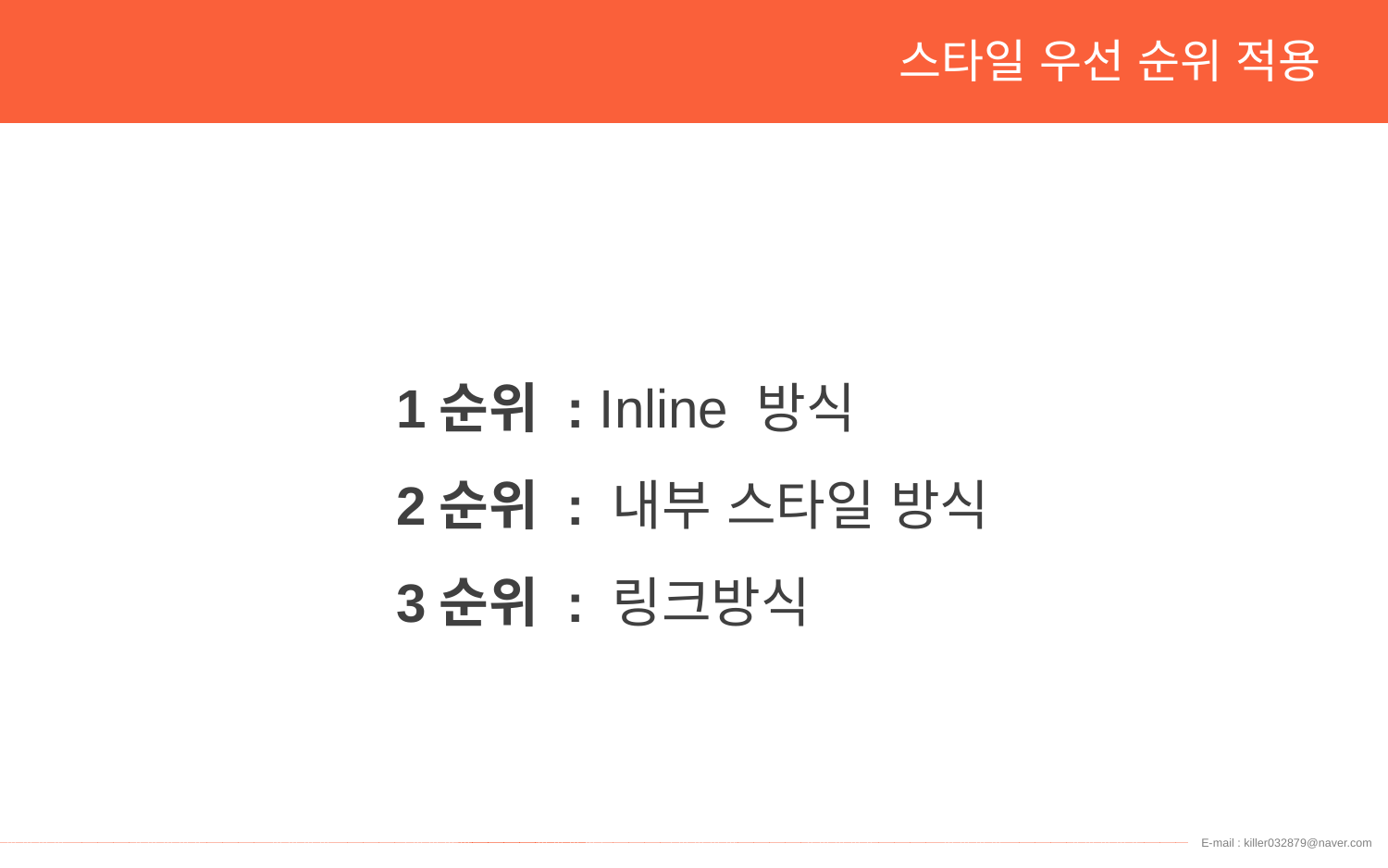

스타일 우선 순위 적용
1순위 : Inline 방식
2순위 : 내부 스타일 방식
3순위 : 링크방식